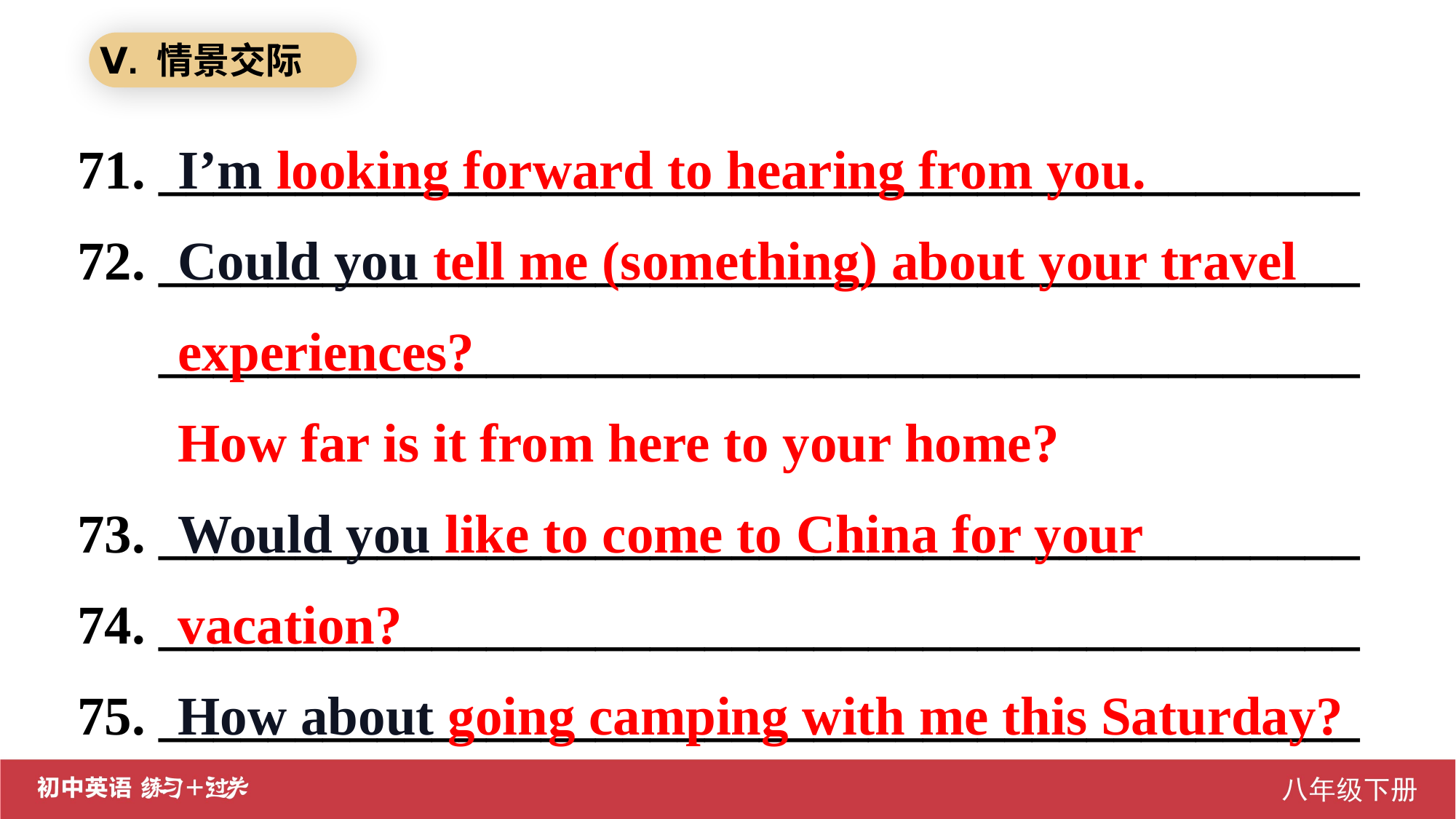

Ⅴ. 情景交际
71. ____________________________________________
72. ____________________________________________
      ____________________________________________
73. ____________________________________________
74. ____________________________________________
75. ____________________________________________
I’m looking forward to hearing from you.
Could you tell me (something) about your travel experiences?
How far is it from here to your home?
Would you like to come to China for your vacation?
How about going camping with me this Saturday?